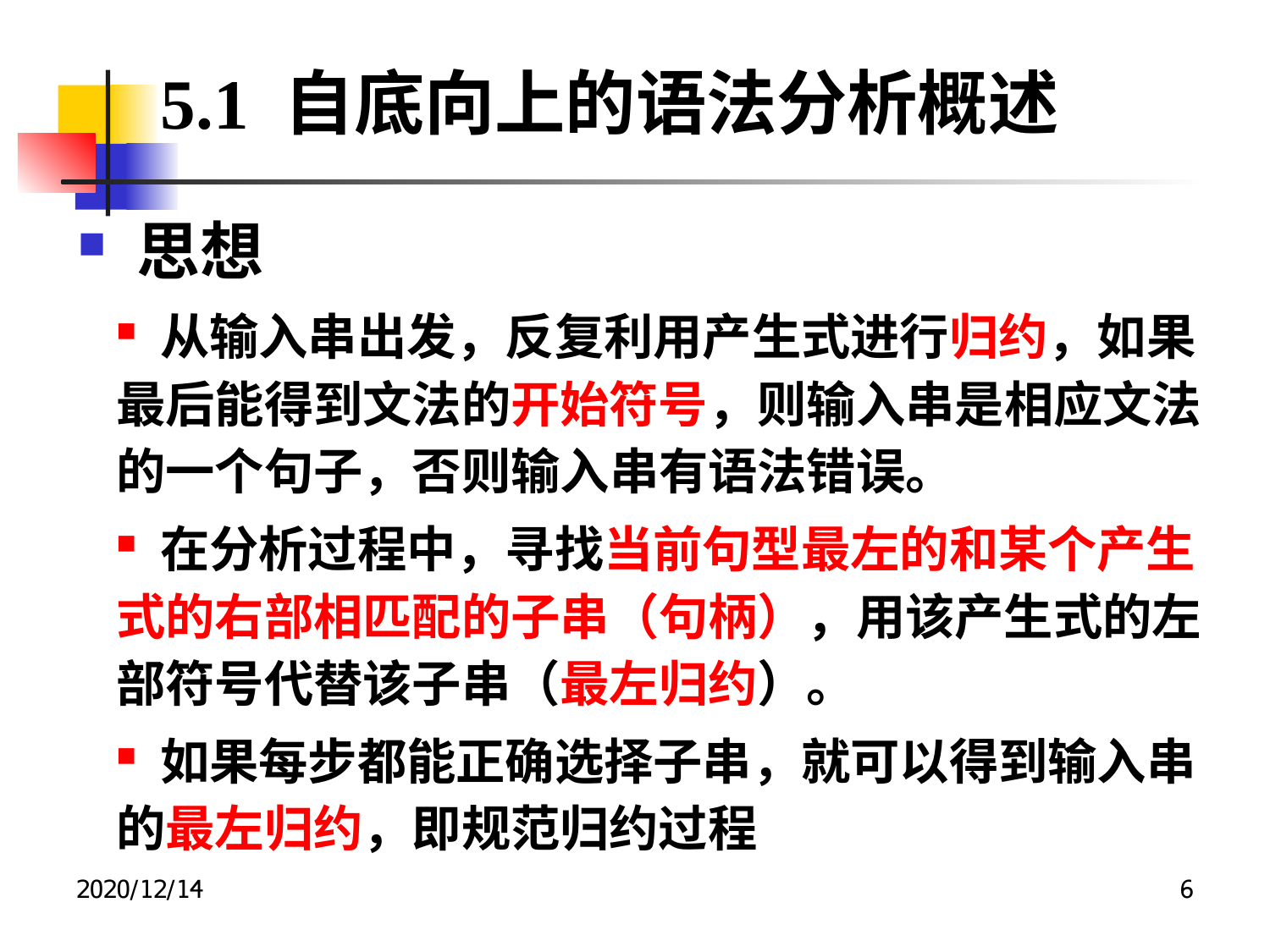

5.1 自底向上的语法分析概述
 思想
 从输入串出发，反复利用产生式进行归约，如果最后能得到文法的开始符号，则输入串是相应文法的一个句子，否则输入串有语法错误。
 在分析过程中，寻找当前句型最左的和某个产生式的右部相匹配的子串（句柄），用该产生式的左部符号代替该子串（最左归约）。
 如果每步都能正确选择子串，就可以得到输入串的最左归约，即规范归约过程
2020/12/14
6